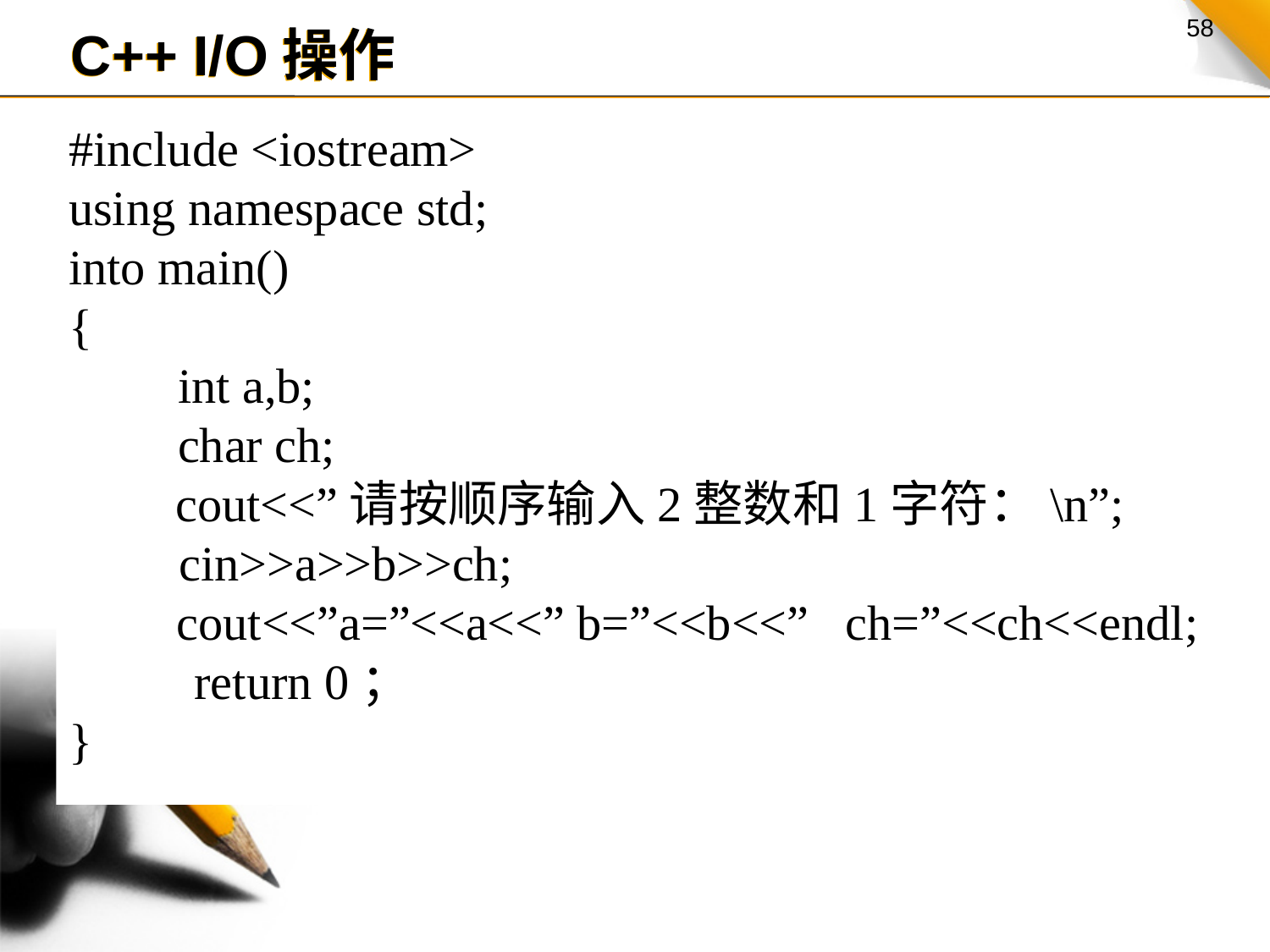

C++ I/O操作
#include <iostream>
using namespace std;
into main()
{
	     int a,b;
	     char ch;
cout<<”请按顺序输入2整数和1字符：\n”;
         cin>>a>>b>>ch;
cout<<”a=”<<a<<” b=”<<b<<”   ch=”<<ch<<endl;
return 0；
}